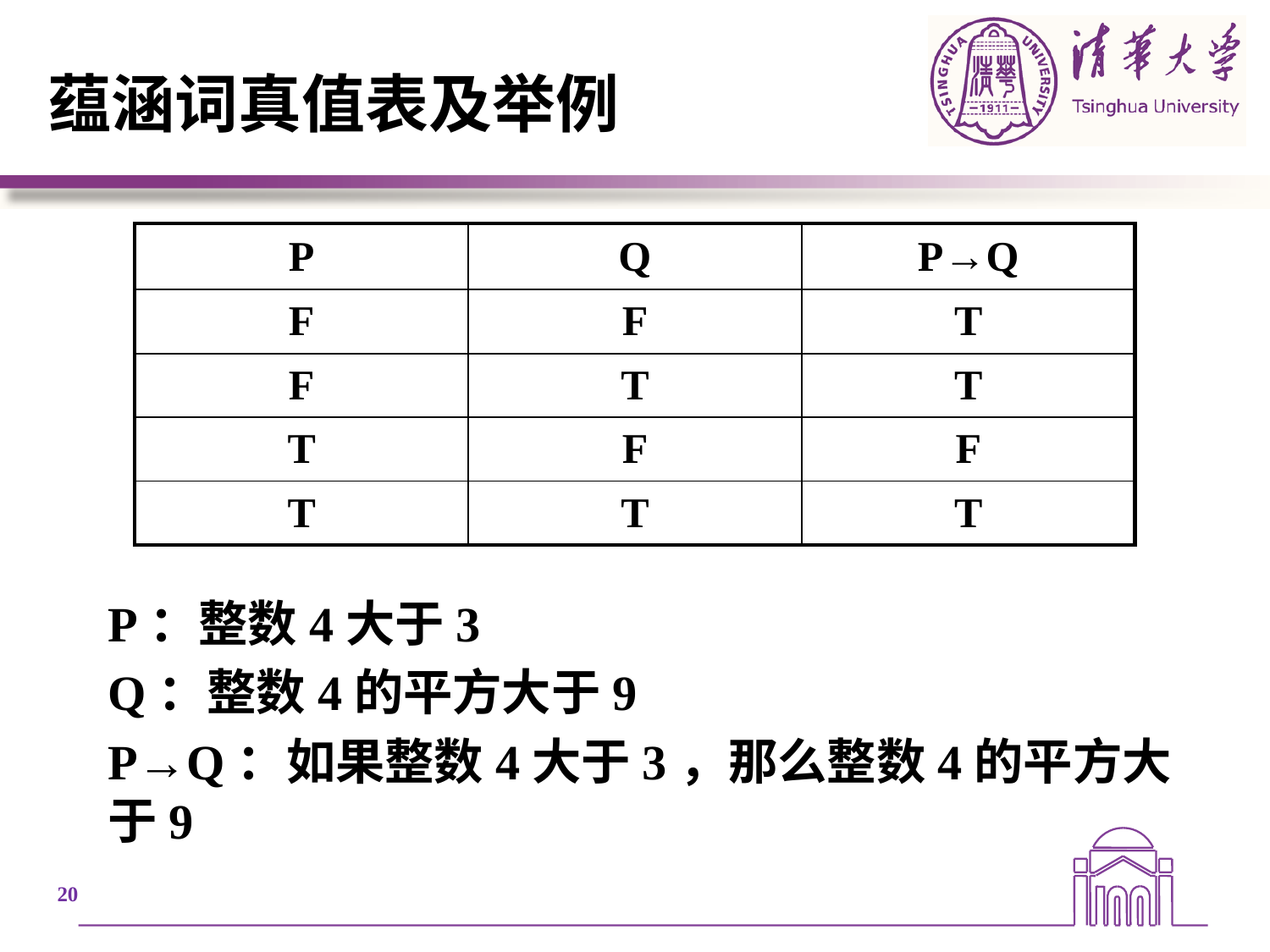

# 蕴涵词真值表及举例
| P | Q | P→Q |
| --- | --- | --- |
| F | F | T |
| F | T | T |
| T | F | F |
| T | T | T |
P：整数4大于3
Q：整数4的平方大于9
P→Q：如果整数4大于3，那么整数4的平方大于9